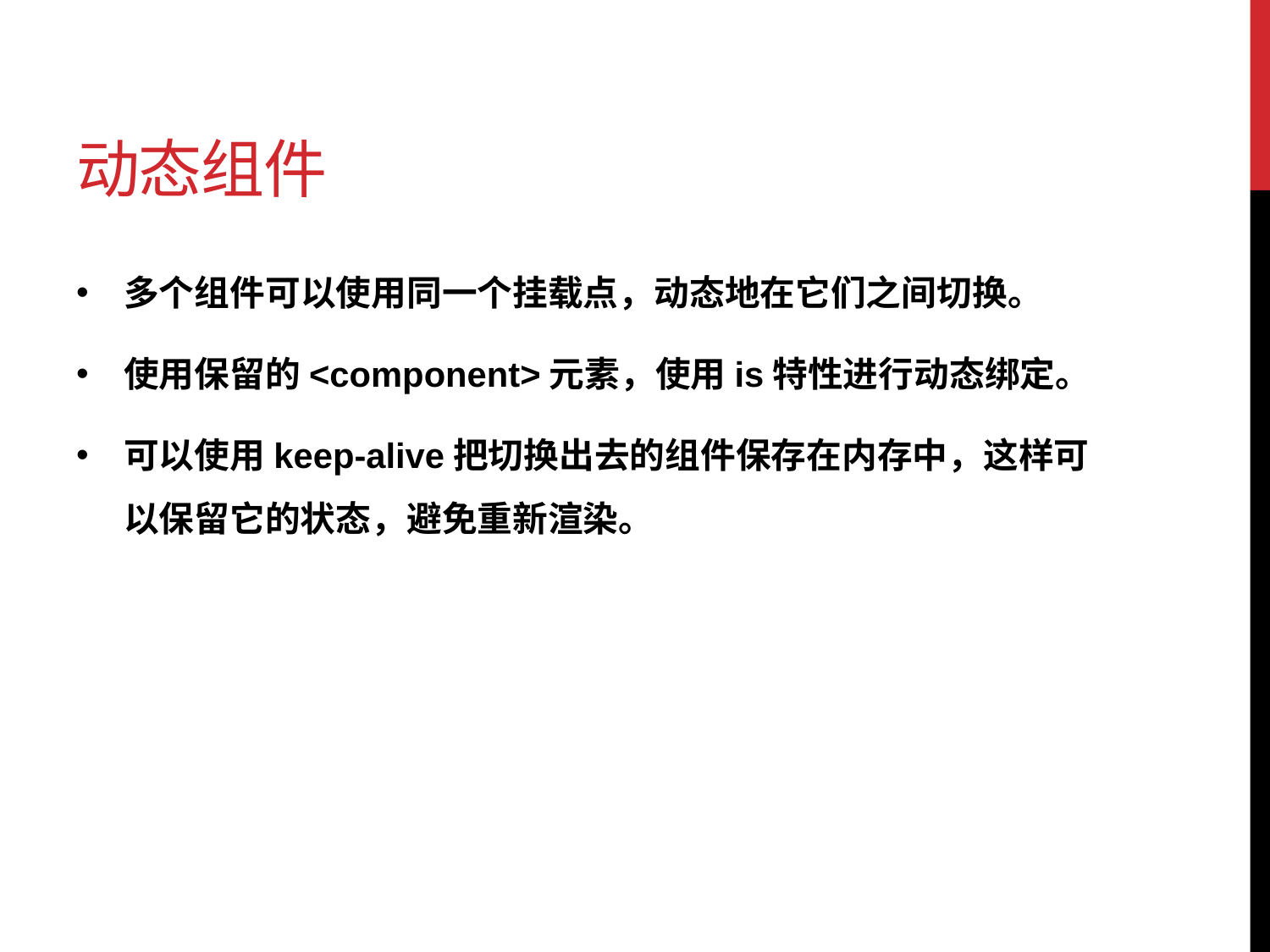

# 动态组件
多个组件可以使用同一个挂载点，动态地在它们之间切换。
使用保留的<component>元素，使用is特性进行动态绑定。
可以使用keep-alive把切换出去的组件保存在内存中，这样可以保留它的状态，避免重新渲染。